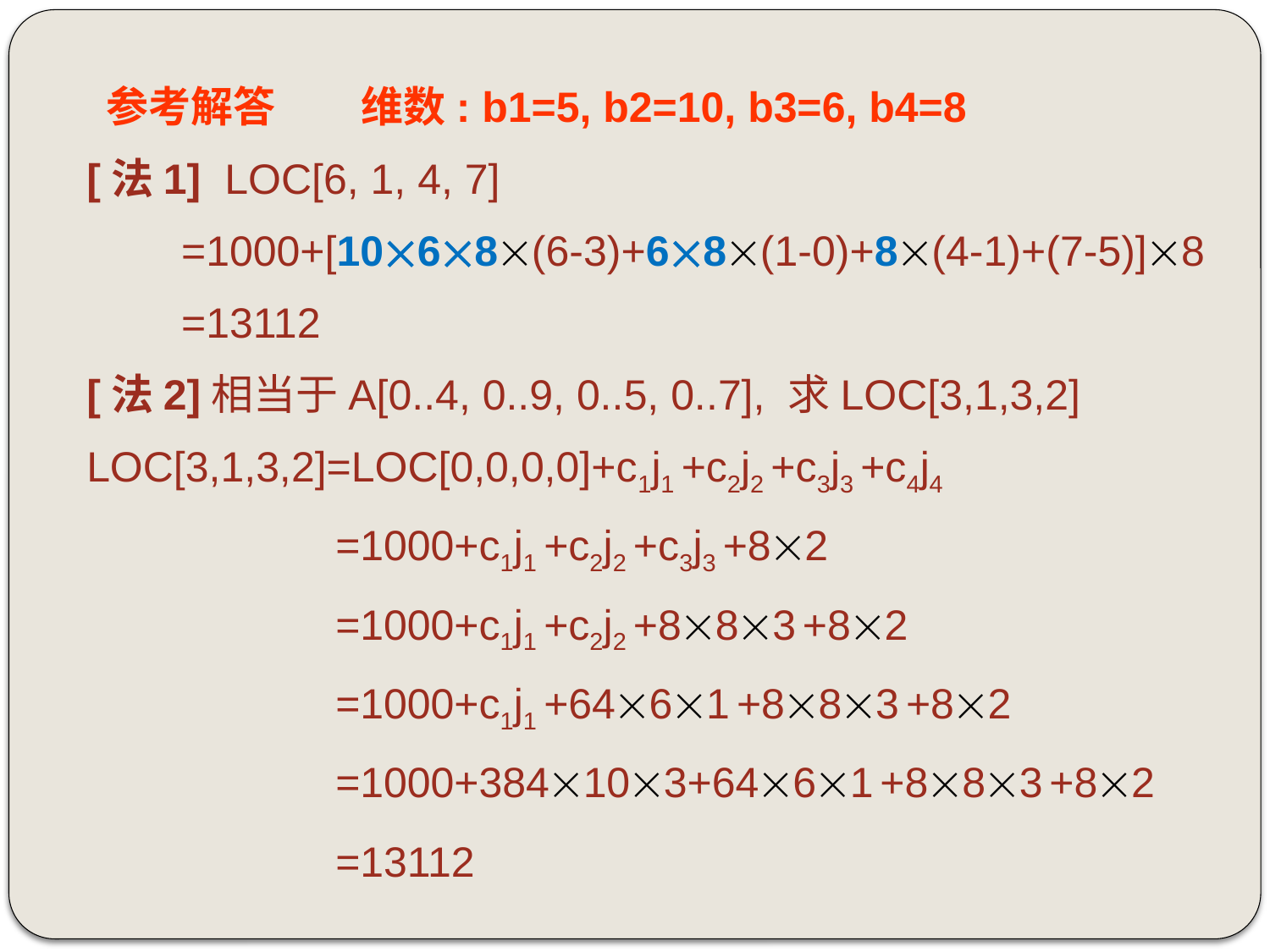

参考解答         维数: b1=5, b2=10, b3=6, b4=8
[法1]  LOC[6, 1, 4, 7]
        =1000+[10×6×8×(6-3)+6×8×(1-0)+8×(4-1)+(7-5)]×8
        =13112
[法2]相当于A[0..4, 0..9, 0..5, 0..7], 求LOC[3,1,3,2]
LOC[3,1,3,2]=LOC[0,0,0,0]+c1j1 +c2j2 +c3j3 +c4j4
                     =1000+c1j1 +c2j2 +c3j3 +8×2
                     =1000+c1j1 +c2j2 +8×8×3 +8×2
                     =1000+c1j1 +64×6×1 +8×8×3 +8×2
                     =1000+384×10×3+64×6×1 +8×8×3 +8×2
                     =13112